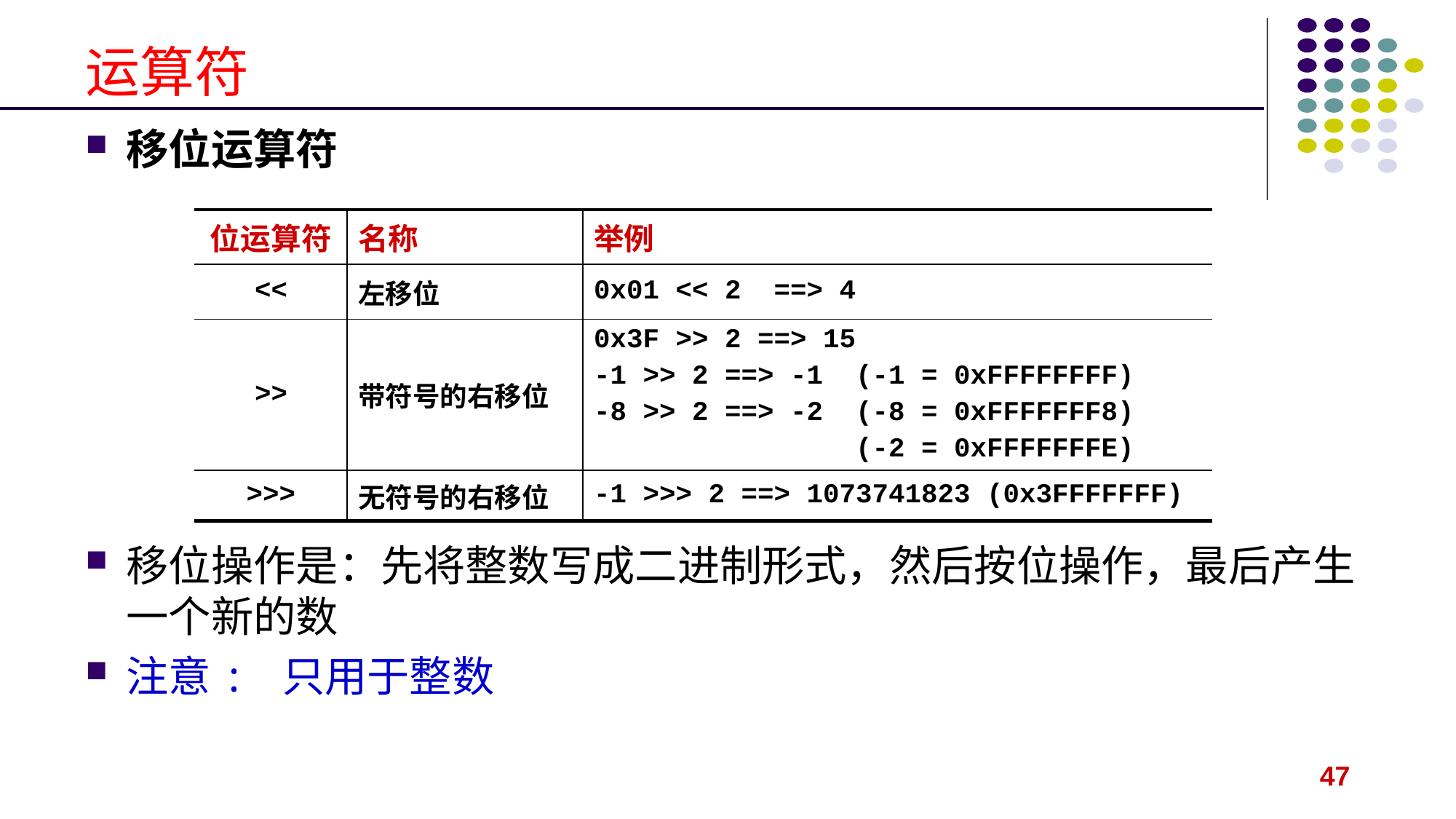

# 运算符
移位运算符

移位操作是：先将整数写成二进制形式，然后按位操作，最后产生一个新的数
注意: 只用于整数
| 位运算符 | 名称 | 举例 |
| --- | --- | --- |
| << | 左移位 | 0x01 << 2 ==> 4 |
| >> | 带符号的右移位 | 0x3F >> 2 ==> 15 -1 >> 2 ==> -1 (-1 = 0xFFFFFFFF) -8 >> 2 ==> -2 (-8 = 0xFFFFFFF8) (-2 = 0xFFFFFFFE) |
| >>> | 无符号的右移位 | -1 >>> 2 ==> 1073741823 (0x3FFFFFFF) |